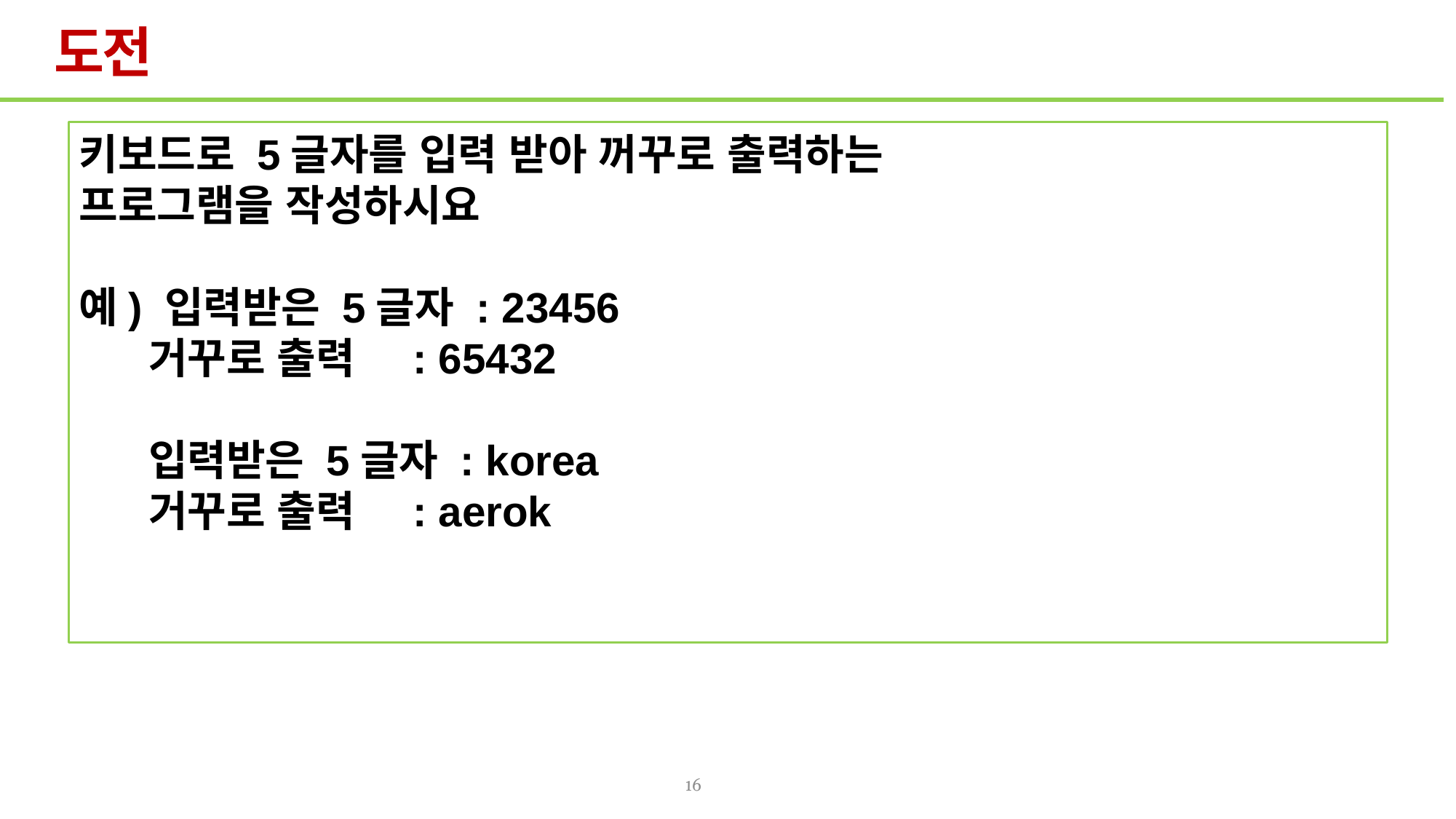

# 도전
키보드로 5글자를 입력 받아 꺼꾸로 출력하는
프로그램을 작성하시요

예) 입력받은 5글자 : 23456
     거꾸로 출력    : 65432

     입력받은 5글자 : korea
     거꾸로 출력    : aerok

16